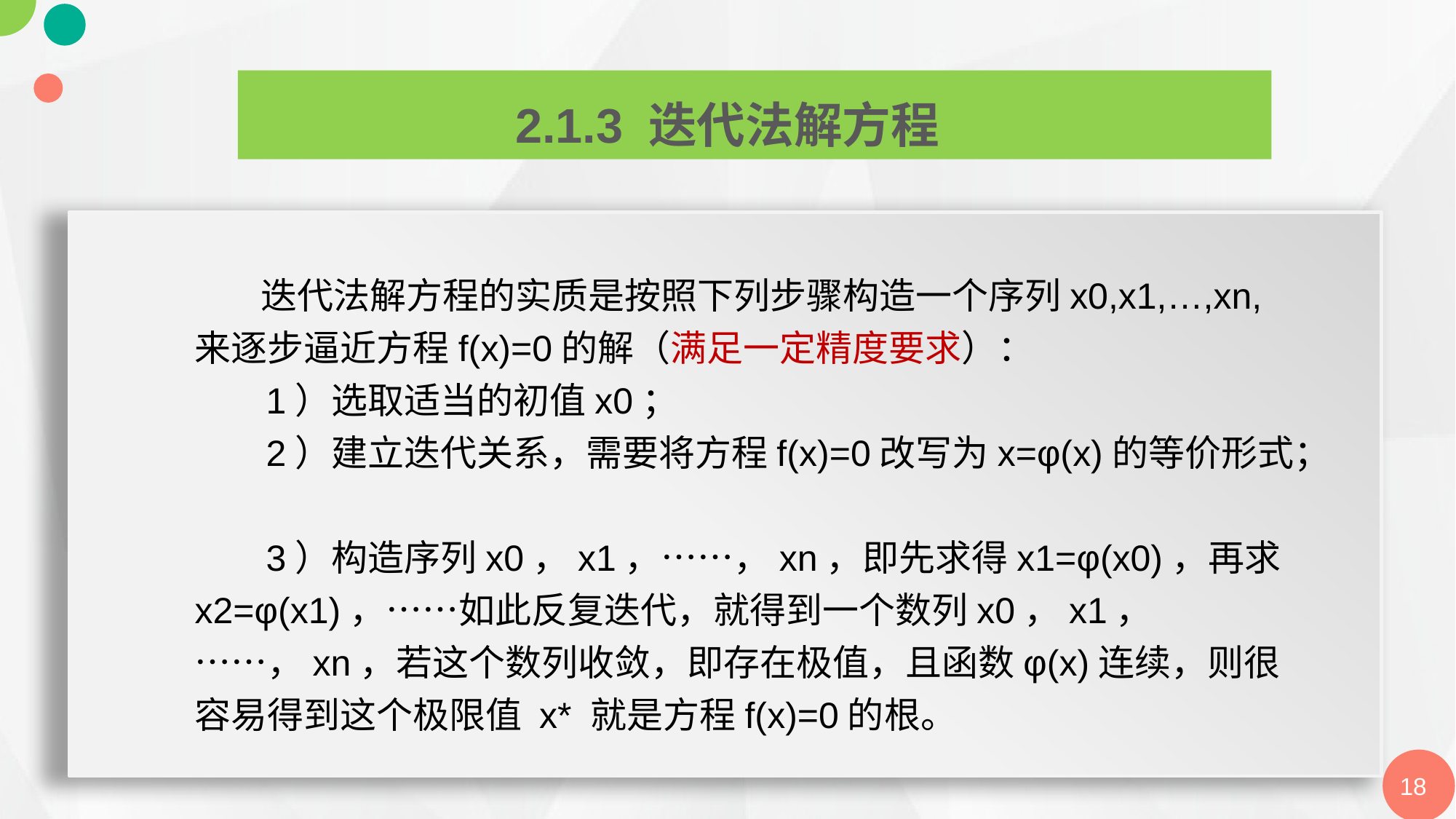

迭代法解方程的实质是按照下列步骤构造一个序列x0,x1,…,xn,来逐步逼近方程f(x)=0的解（满足一定精度要求）：
       1）选取适当的初值x0；
       2）建立迭代关系，需要将方程f(x)=0改写为x=φ(x)的等价形式；
       3）构造序列x0，x1，……，xn，即先求得x1=φ(x0)，再求x2=φ(x1)，……如此反复迭代，就得到一个数列x0，x1，……，xn，若这个数列收敛，即存在极值，且函数φ(x)连续，则很容易得到这个极限值 x* 就是方程f(x)=0的根。
2.1.3 迭代法解方程